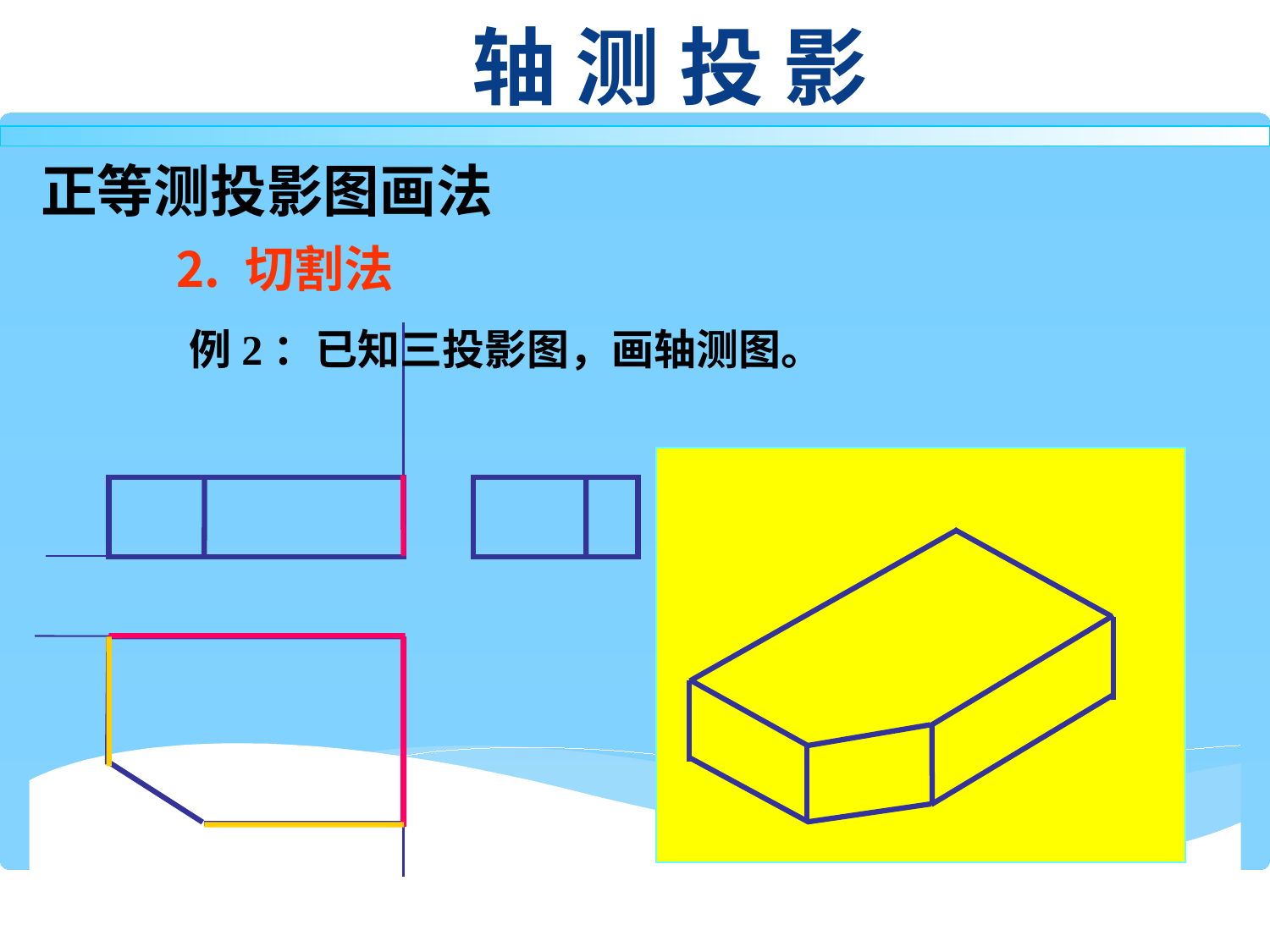

轴 测 投 影

正等测投影图画法
⒉ 切割法
例2：已知三投影图，画轴测图。